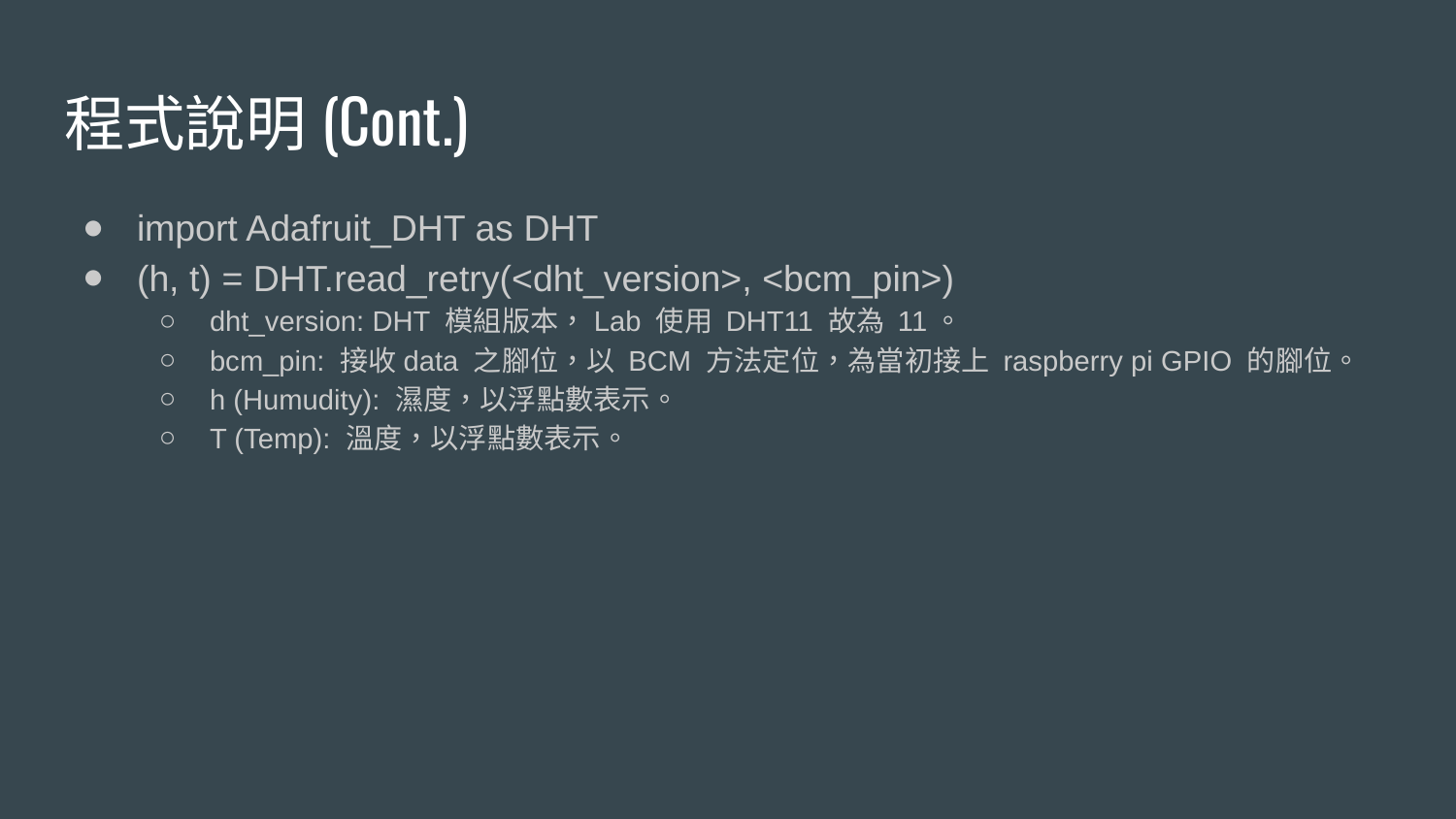

# 程式說明(Cont.)
import Adafruit_DHT as DHT
(h, t) = DHT.read_retry(<dht_version>, <bcm_pin>)
dht_version: DHT 模組版本，Lab 使用 DHT11 故為 11。
bcm_pin: 接收data 之腳位，以 BCM 方法定位，為當初接上 raspberry pi GPIO 的腳位。
h (Humudity): 濕度，以浮點數表示。
T (Temp): 溫度，以浮點數表示。